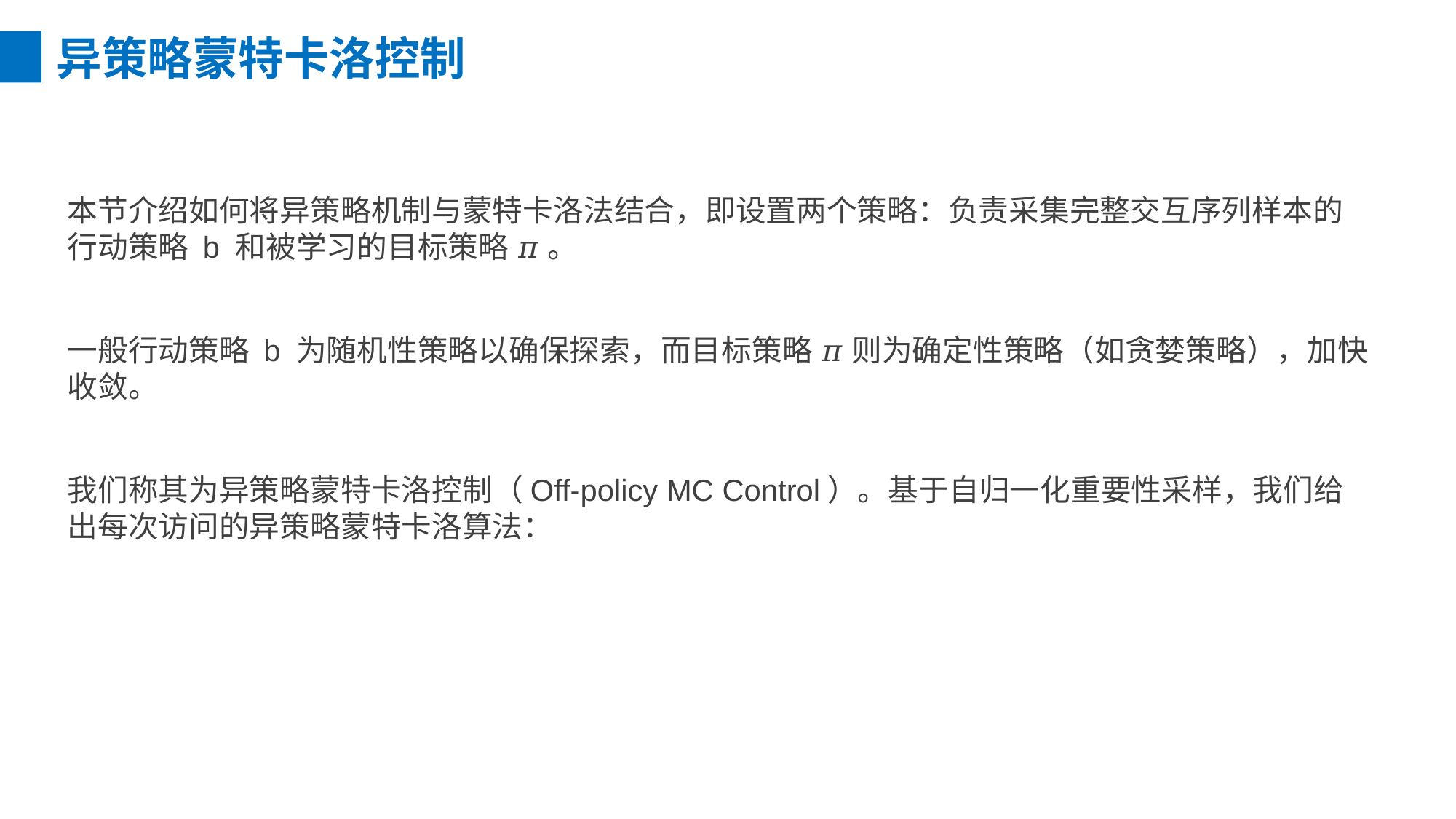

异策略蒙特卡洛控制

本节介绍如何将异策略机制与蒙特卡洛法结合，即设置两个策略：负责采集完整交互序列样本的行动策略 b 和被学习的目标策略 𝜋 。

一般行动策略 b 为随机性策略以确保探索，而目标策略 𝜋 则为确定性策略（如贪婪策略），加快收敛。

我们称其为异策略蒙特卡洛控制（Off-policy MC Control）。基于自归一化重要性采样，我们给出每次访问的异策略蒙特卡洛算法：